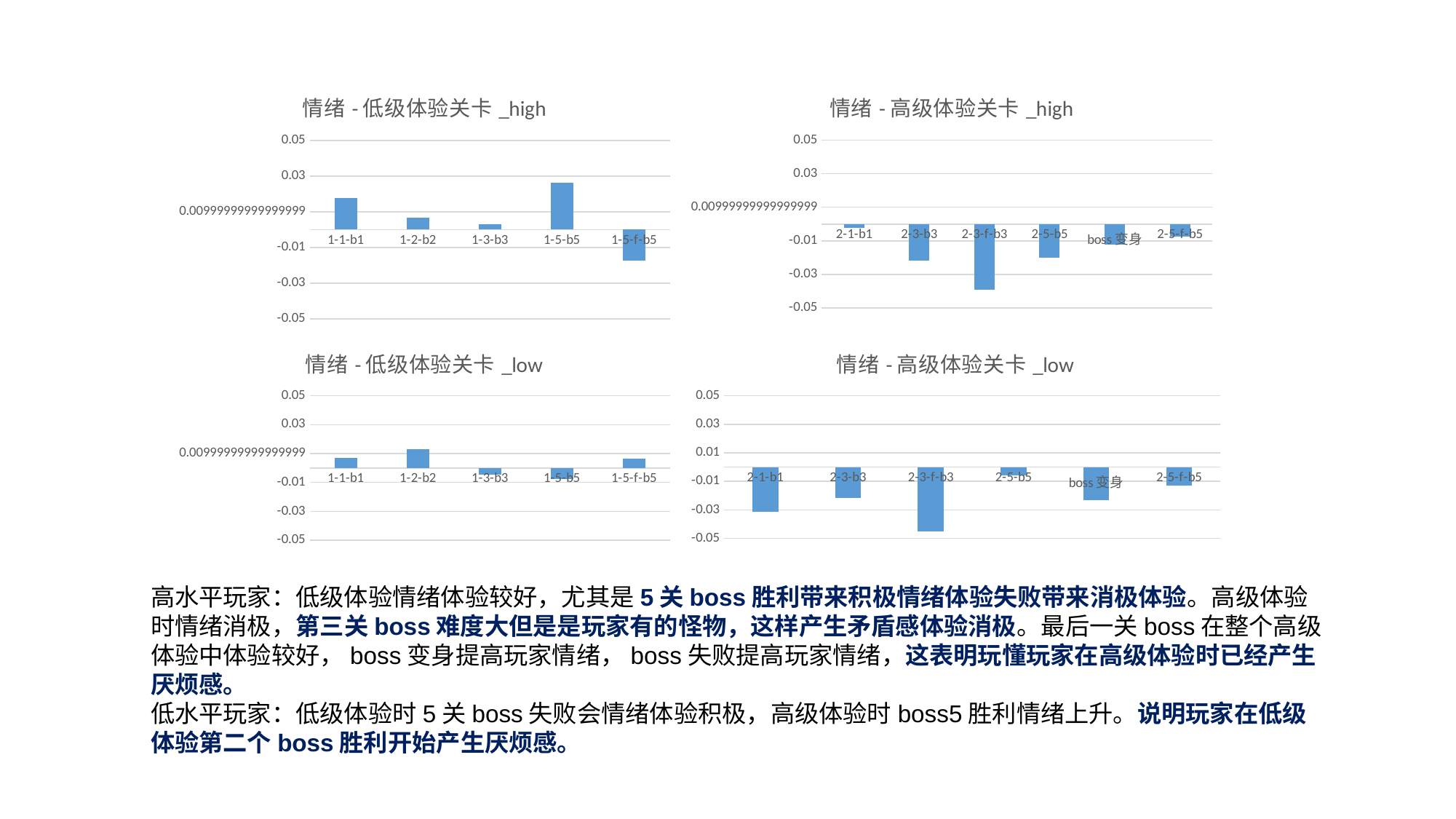

### Chart: 情绪-低级体验关卡_high

| Category |  |
|---|---|
| 1-1-b1 | 0.017915347477507063 |
| 1-2-b2 | 0.006687109485956366 |
| 1-3-b3 | 0.0029122304240583527 |
| 1-5-b5 | 0.02638006726346794 |
| 1-5-f-b5 | -0.01739778512924975 |

### Chart: 情绪-高级体验关卡_high

| Category |  |
|---|---|
| 2-1-b1 | -0.0021651413646505235 |
| 2-3-b3 | -0.0216757062277765 |
| 2-3-f-b3 | -0.039087142782843746 |
| 2-5-b5 | -0.020200336475699878 |
| boss变身 | -0.012407751749487569 |
| 2-5-f-b5 | -0.007596933784919409 |

### Chart: 情绪-低级体验关卡_low

| Category |  |
|---|---|
| 1-1-b1 | 0.0067100015224962764 |
| 1-2-b2 | 0.01306778626111162 |
| 1-3-b3 | -0.004632214297447673 |
| 1-5-b5 | -0.007547961267166948 |
| 1-5-f-b5 | 0.006348680463196888 |

### Chart: 情绪-高级体验关卡_low

| Category |  |
|---|---|
| 2-1-b1 | -0.031158020384913287 |
| 2-3-b3 | -0.021493112317323496 |
| 2-3-f-b3 | -0.045193219324429386 |
| 2-5-b5 | -0.005701884222255269 |
| boss变身 | -0.023358175899544007 |
| 2-5-f-b5 | -0.012960511577641021 |
高水平玩家：低级体验情绪体验较好，尤其是5关boss胜利带来积极情绪体验失败带来消极体验。高级体验时情绪消极，第三关boss难度大但是是玩家有的怪物，这样产生矛盾感体验消极。最后一关boss在整个高级体验中体验较好，boss变身提高玩家情绪，boss失败提高玩家情绪，这表明玩懂玩家在高级体验时已经产生厌烦感。
低水平玩家：低级体验时5关boss失败会情绪体验积极，高级体验时boss5胜利情绪上升。说明玩家在低级体验第二个boss胜利开始产生厌烦感。